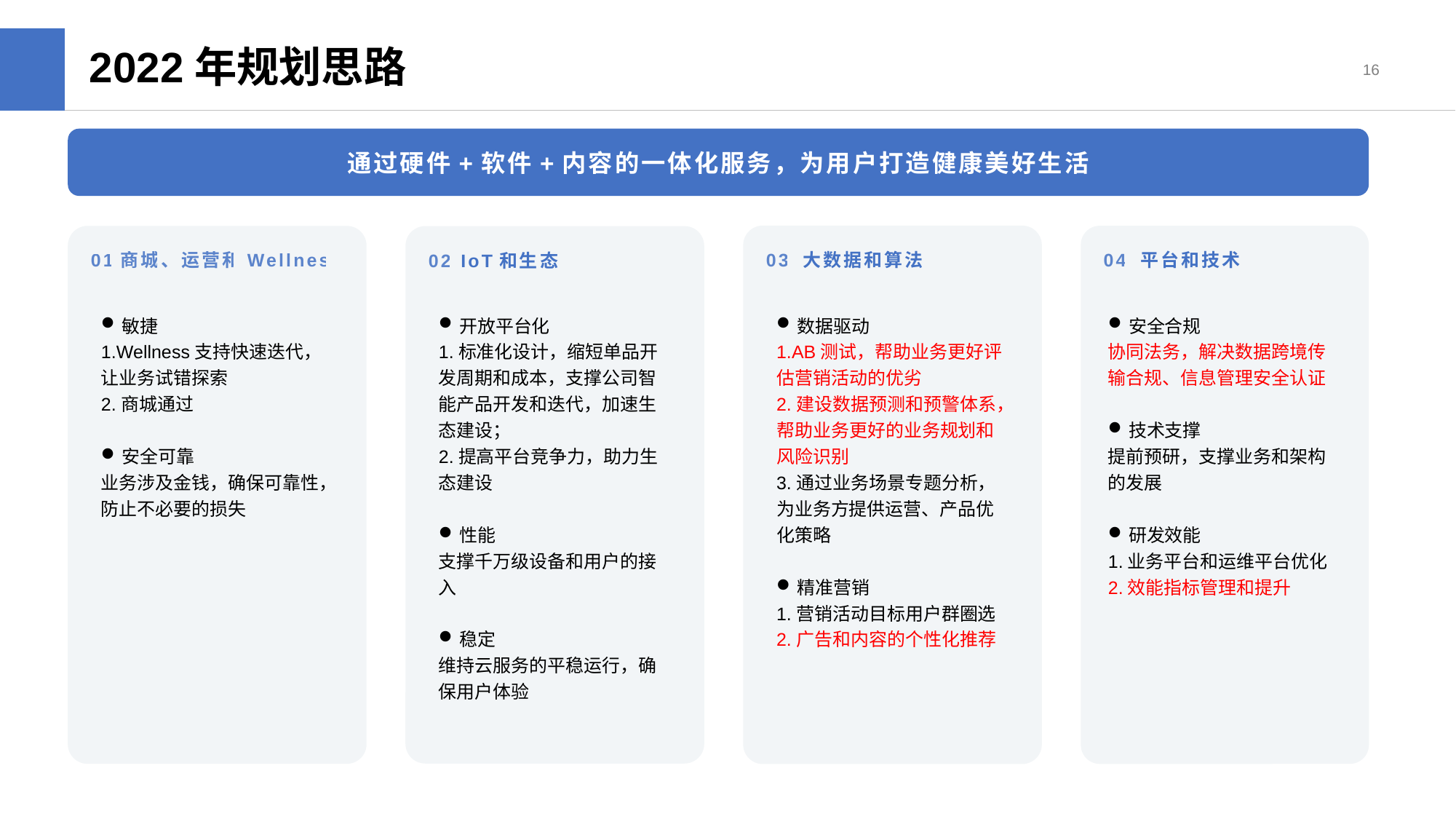

2022年规划思路
16
通过硬件+软件+内容的一体化服务，为用户打造健康美好生活
03 大数据和算法

04 平台和技术

01商城、运营和Wellness

02 IoT和生态

敏捷
1.Wellness支持快速迭代，让业务试错探索
2.商城通过

安全可靠
业务涉及金钱，确保可靠性，防止不必要的损失
开放平台化
1.标准化设计，缩短单品开发周期和成本，支撑公司智能产品开发和迭代，加速生态建设；
2.提高平台竞争力，助力生态建设

性能
支撑千万级设备和用户的接入

稳定
维持云服务的平稳运行，确保用户体验
数据驱动
1.AB测试，帮助业务更好评估营销活动的优劣
2.建设数据预测和预警体系，帮助业务更好的业务规划和风险识别
3.通过业务场景专题分析，为业务方提供运营、产品优化策略

精准营销
1.营销活动目标用户群圈选
2.广告和内容的个性化推荐
安全合规
协同法务，解决数据跨境传输合规、信息管理安全认证

技术支撑
提前预研，支撑业务和架构的发展

研发效能
1.业务平台和运维平台优化
2.效能指标管理和提升